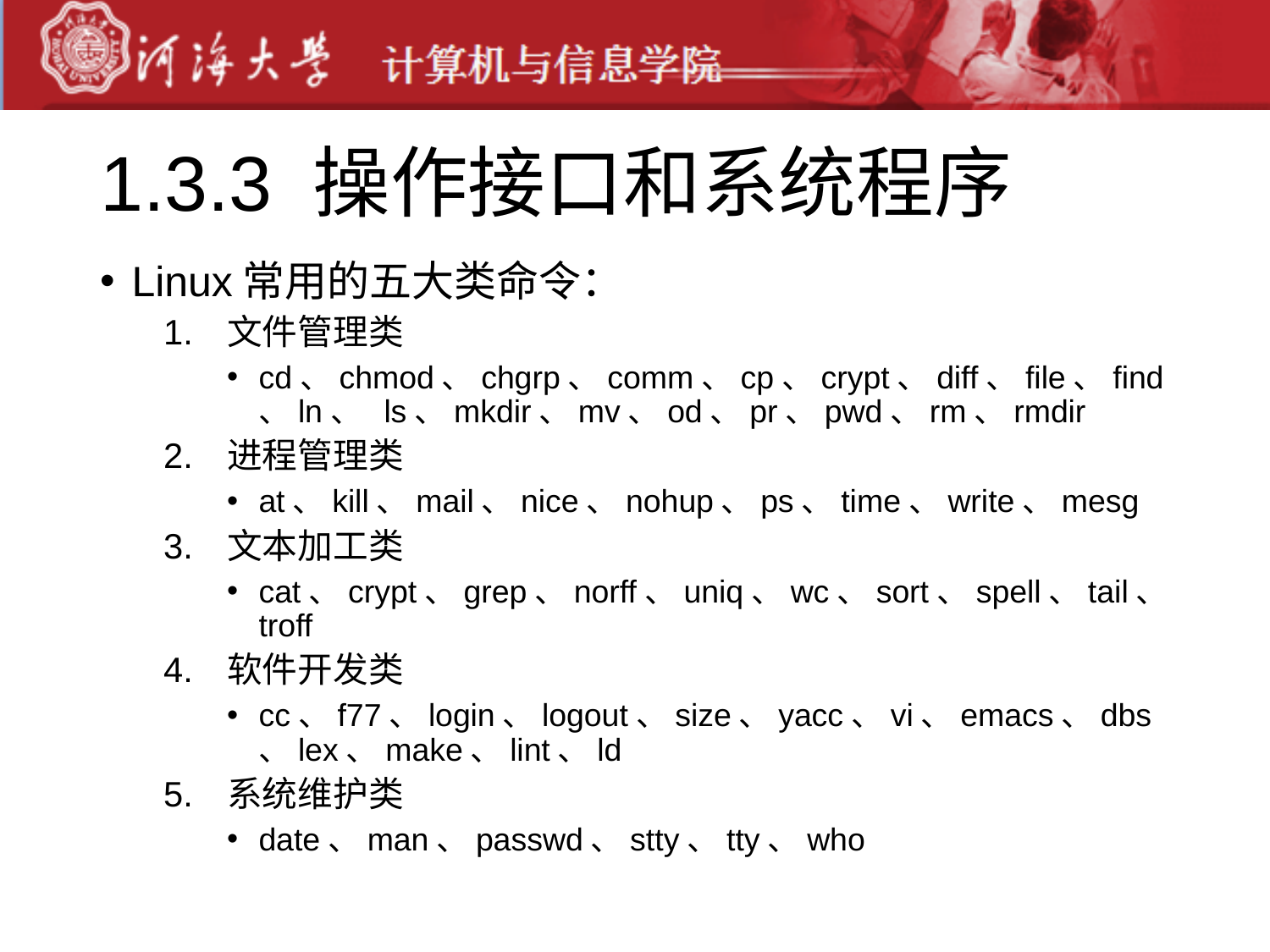

# 1.3.3 操作接口和系统程序
Linux常用的五大类命令：
文件管理类
cd、chmod、chgrp、comm、cp、crypt、diff、file、find、ln、  ls、mkdir、mv、od、pr、pwd、rm、rmdir
进程管理类
at、kill、mail、nice、nohup、ps、time、write、mesg
文本加工类
cat、crypt、grep、norff、uniq、wc、sort、spell、tail、troff
软件开发类
cc、f77、login、logout、size、yacc、vi、emacs、dbs、lex、make、lint、ld
系统维护类
date、man、passwd、stty、tty、who